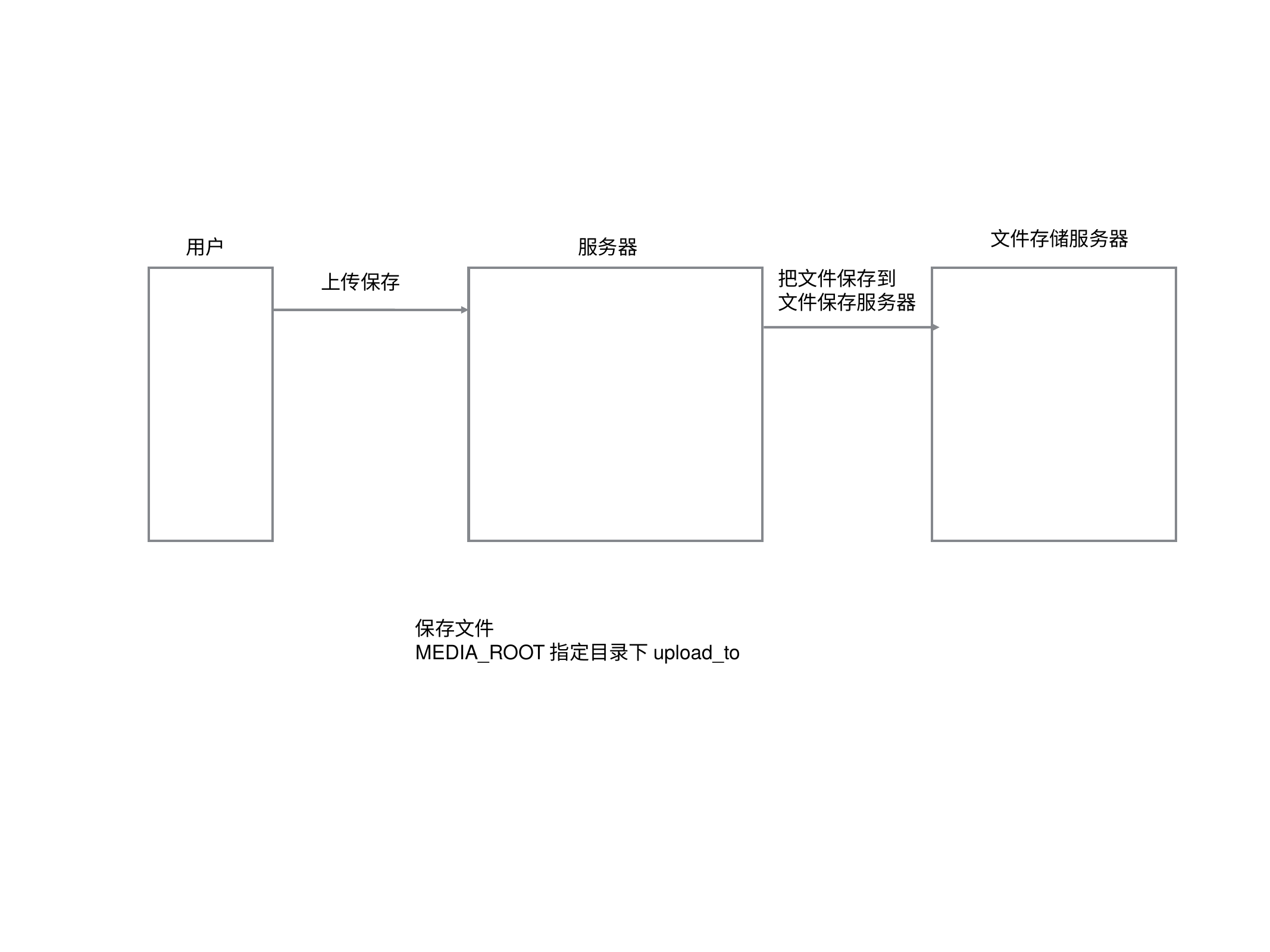

文件存储服务器
用户
服务器
把文件保存到
文件保存服务器
上传保存

保存文件
MEDIA_ROOT指定目录下upload_to